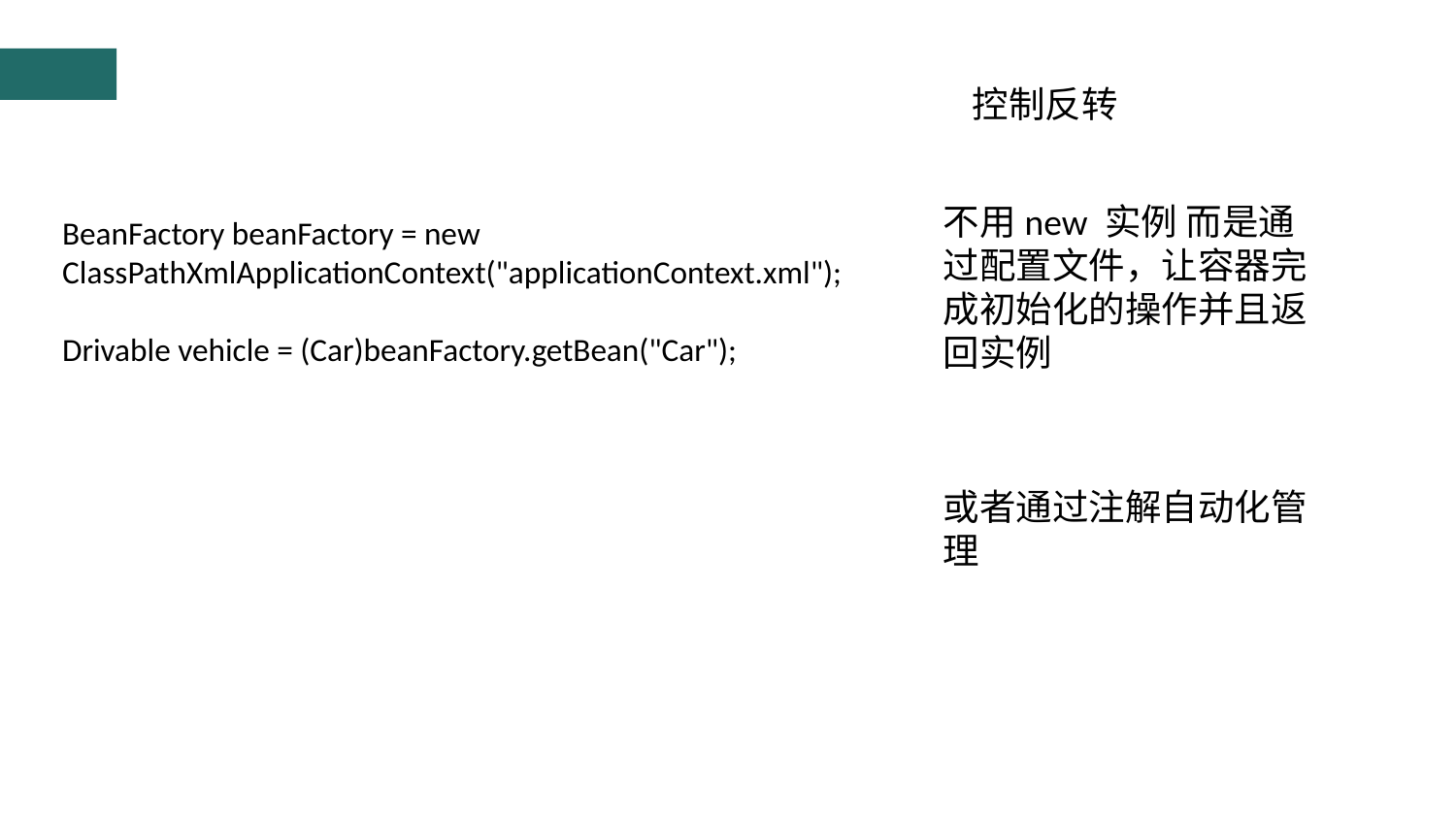

控制反转
不用new 实例 而是通过配置文件，让容器完成初始化的操作并且返回实例
BeanFactory beanFactory = new ClassPathXmlApplicationContext("applicationContext.xml");

Drivable vehicle = (Car)beanFactory.getBean("Car");
或者通过注解自动化管理